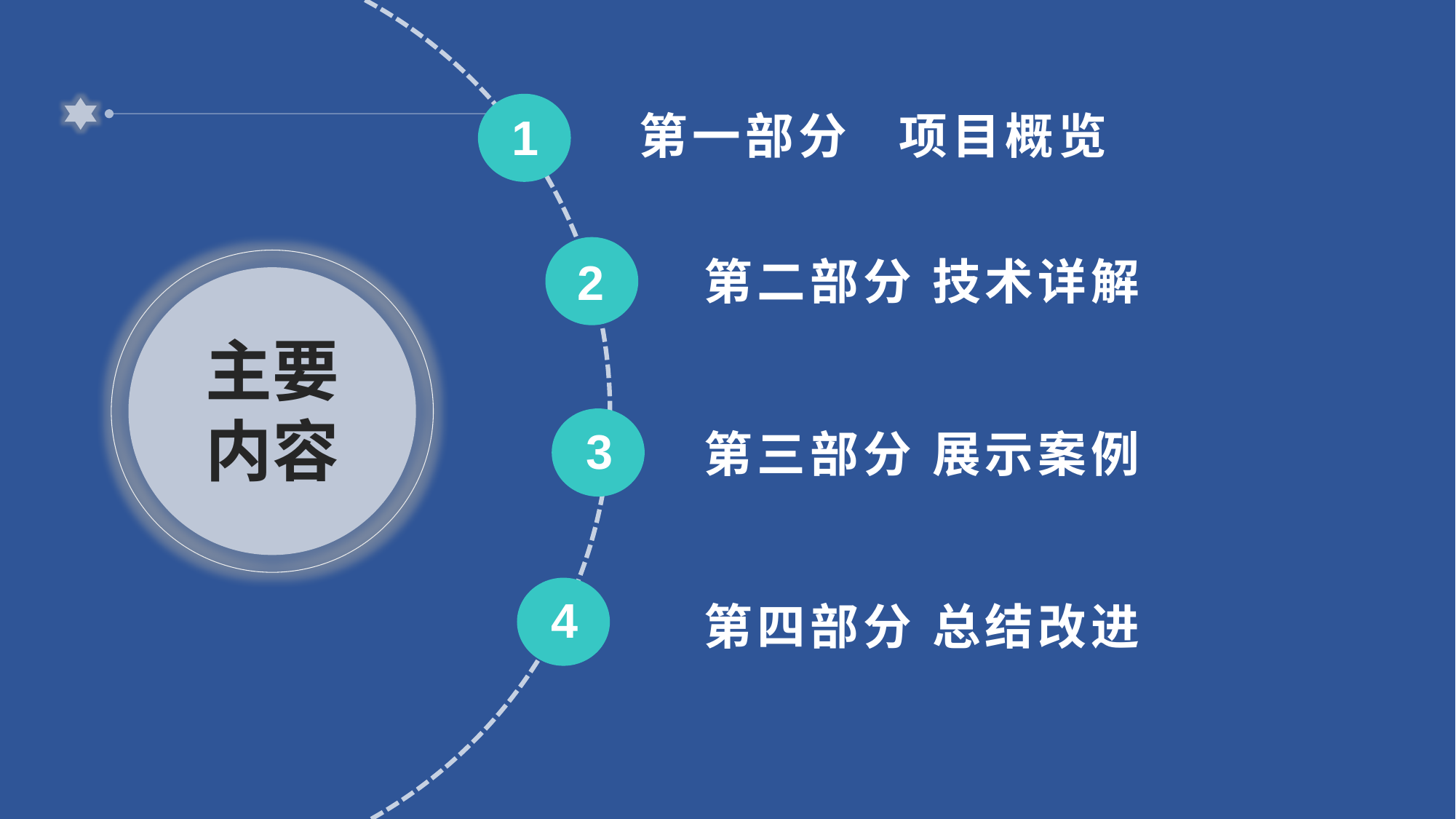

#

1
第一部分   项目概览

第二部分 技术详解
2

主要
内容

3
第三部分 展示案例

4
第四部分 总结改进